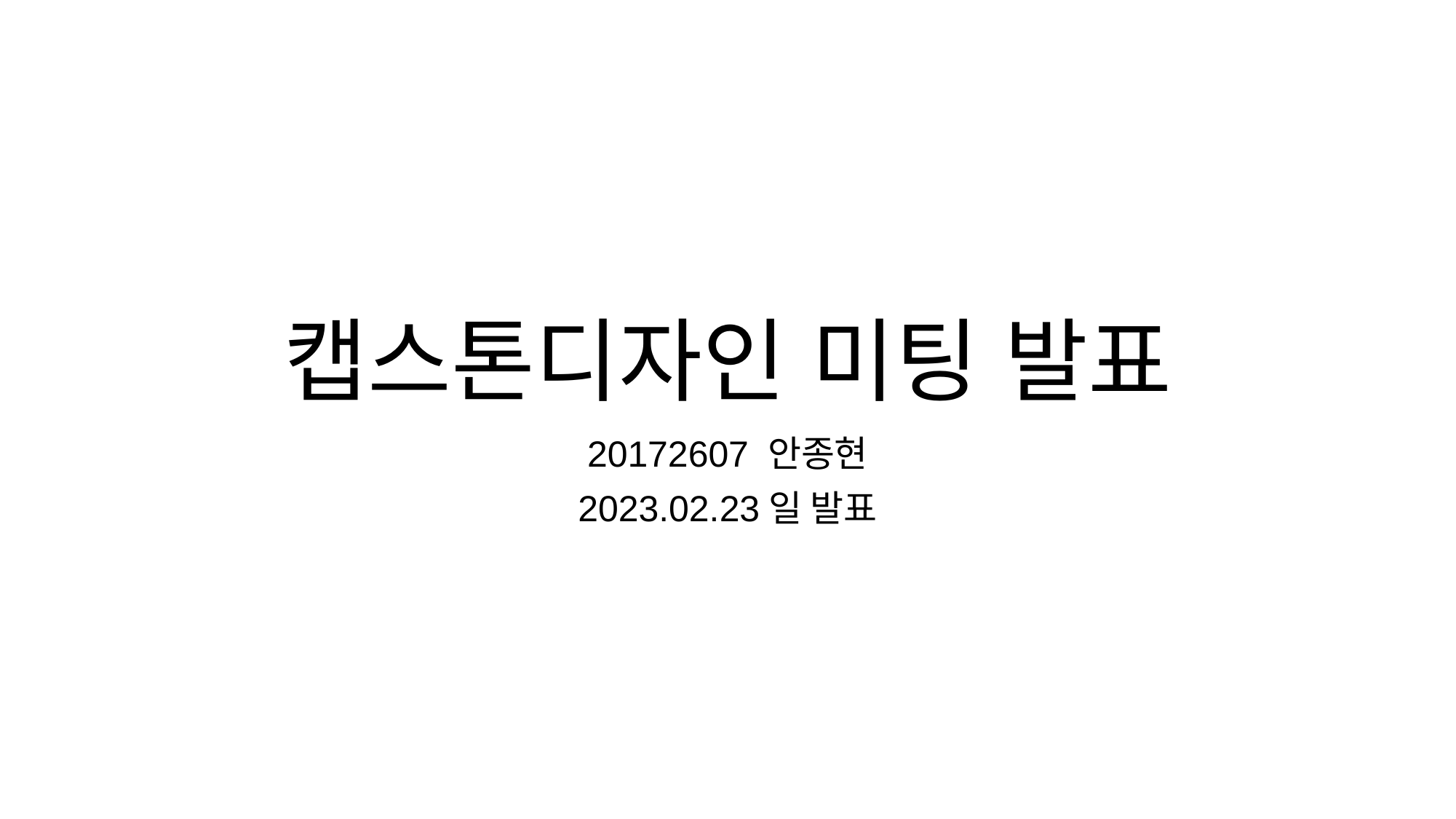

# 캡스톤디자인 미팅 발표
20172607 안종현
2023.02.23일 발표